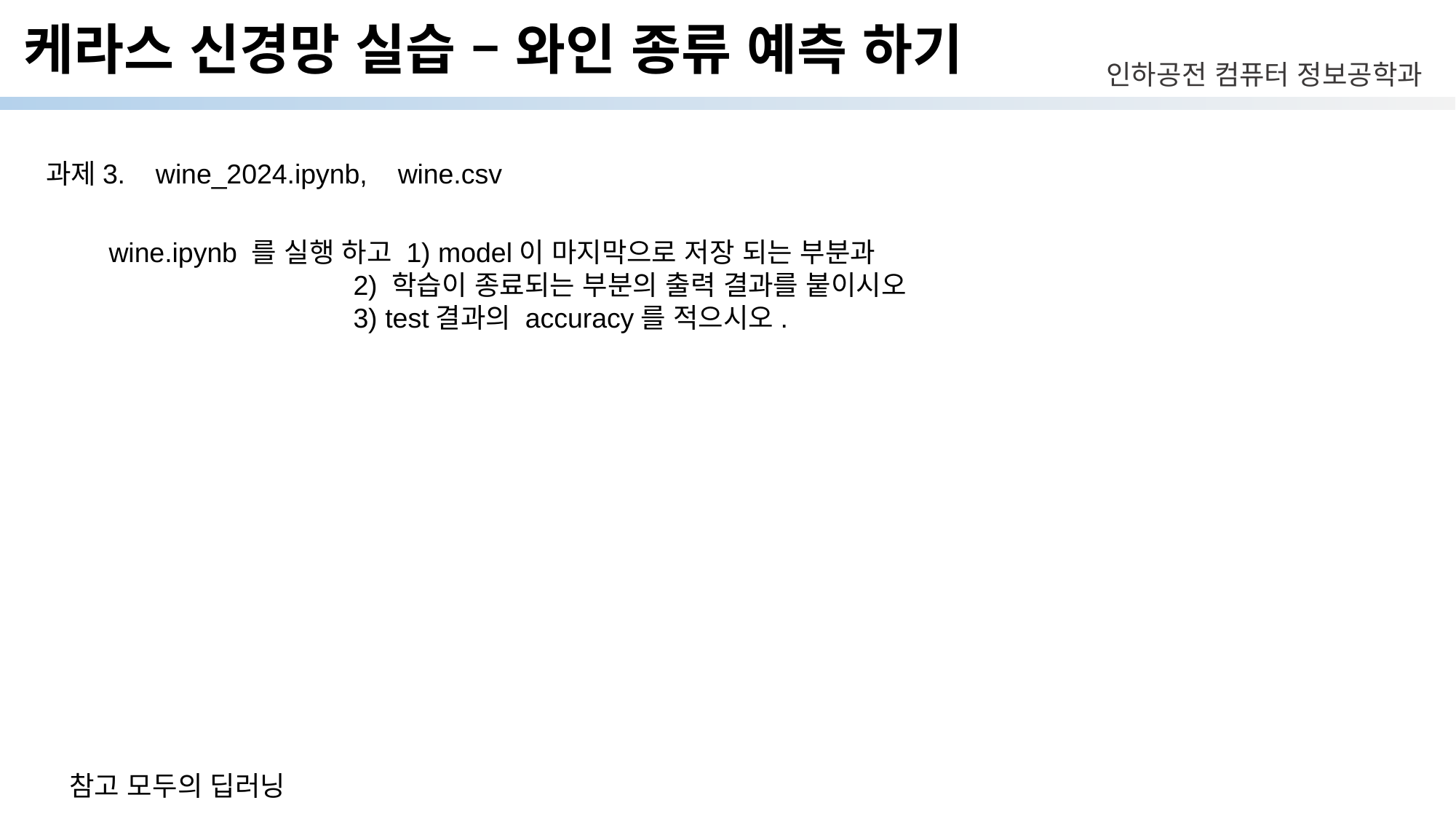

# 케라스 신경망 실습 – 와인 종류 예측 하기
과제3.    wine_2024.ipynb,    wine.csv
wine.ipynb 를 실행 하고 1) model이 마지막으로 저장 되는 부분과
                                2) 학습이 종료되는 부분의 출력 결과를 붙이시오
                                3) test결과의 accuracy를 적으시오.
참고 모두의 딥러닝